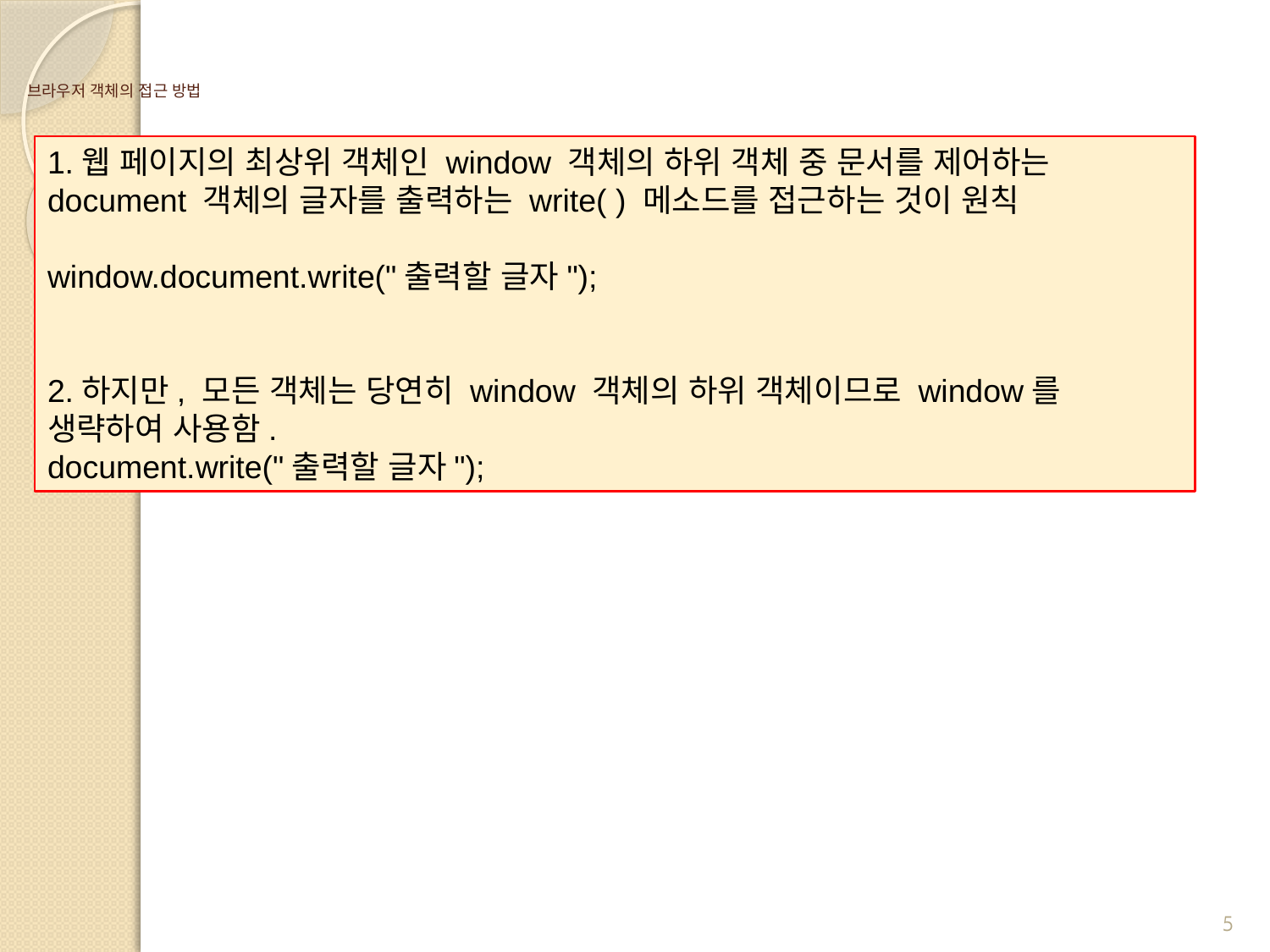

# 브라우저 객체의 접근 방법
1.웹 페이지의 최상위 객체인 window 객체의 하위 객체 중 문서를 제어하는 document 객체의 글자를 출력하는 write( ) 메소드를 접근하는 것이 원칙

window.document.write("출력할 글자");

2.하지만, 모든 객체는 당연히 window 객체의 하위 객체이므로 window를 생략하여 사용함.
document.write("출력할 글자");
5